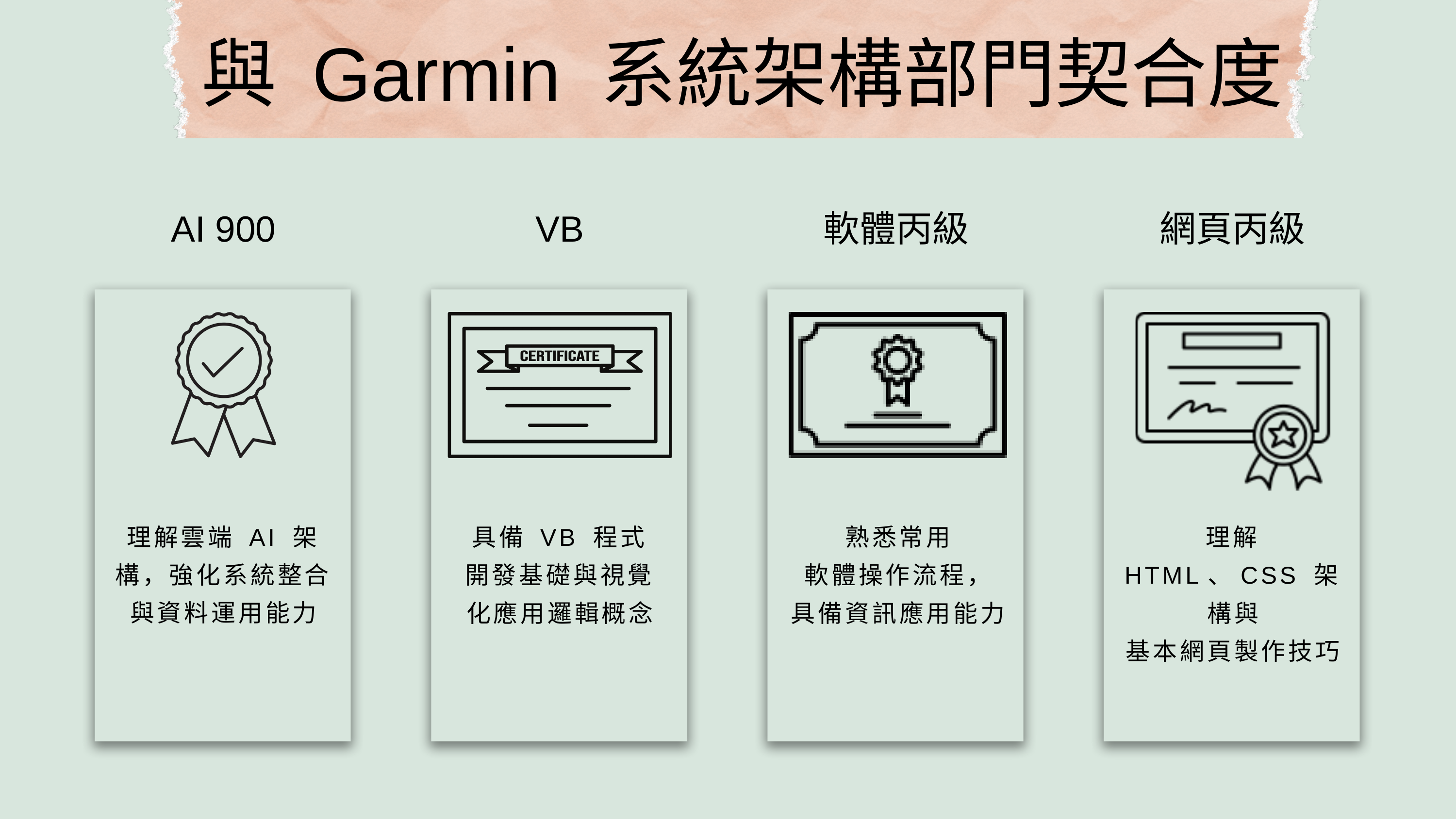

與 Garmin 系統架構部門契合度
AI 900
VB
軟體丙級
網頁丙級

理解雲端 AI 架構，強化系統整合與資料運用能力
具備 VB 程式開發基礎與視覺化應用邏輯概念
理解 HTML、CSS 架構與
基本網頁製作技巧
熟悉常用
軟體操作流程，
具備資訊應用能力